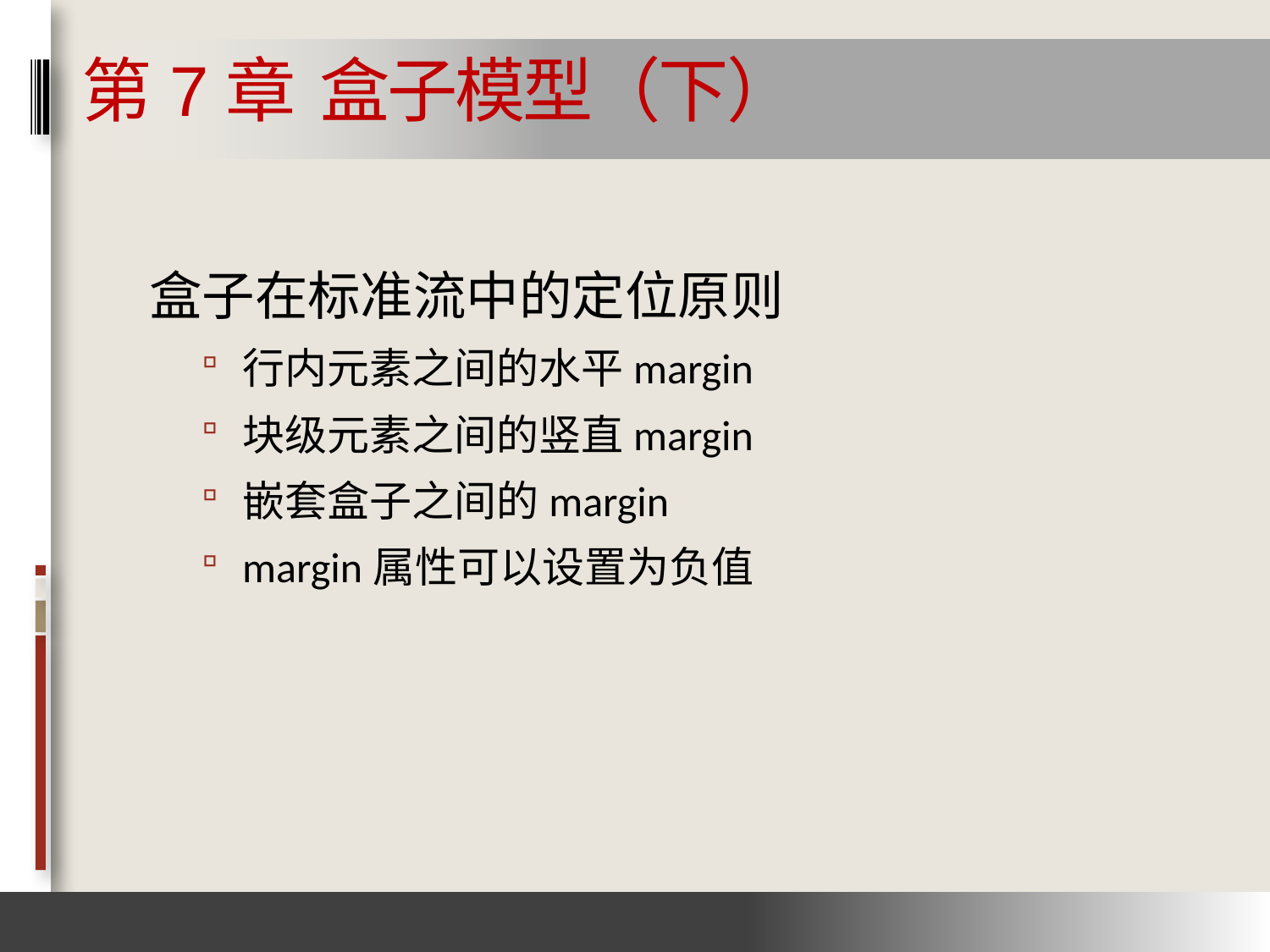

# 第7章  盒子模型（下）
盒子在标准流中的定位原则
行内元素之间的水平margin
块级元素之间的竖直margin
嵌套盒子之间的margin
margin属性可以设置为负值